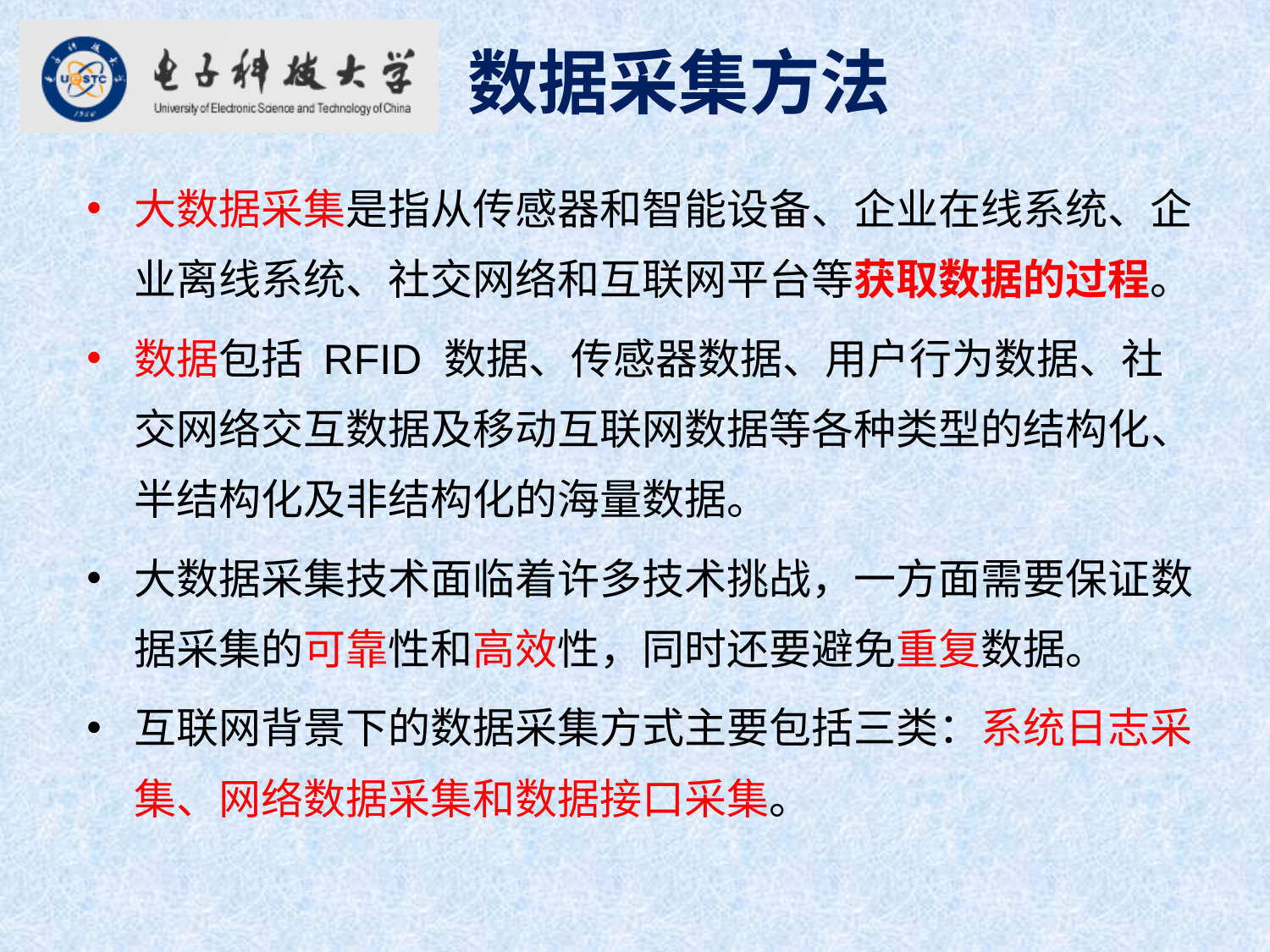

数据采集方法
大数据采集是指从传感器和智能设备、企业在线系统、企业离线系统、社交网络和互联网平台等获取数据的过程。
数据包括 RFID 数据、传感器数据、用户行为数据、社交网络交互数据及移动互联网数据等各种类型的结构化、半结构化及非结构化的海量数据。
大数据采集技术面临着许多技术挑战，一方面需要保证数据采集的可靠性和高效性，同时还要避免重复数据。
互联网背景下的数据采集方式主要包括三类：系统日志采集、网络数据采集和数据接口采集。